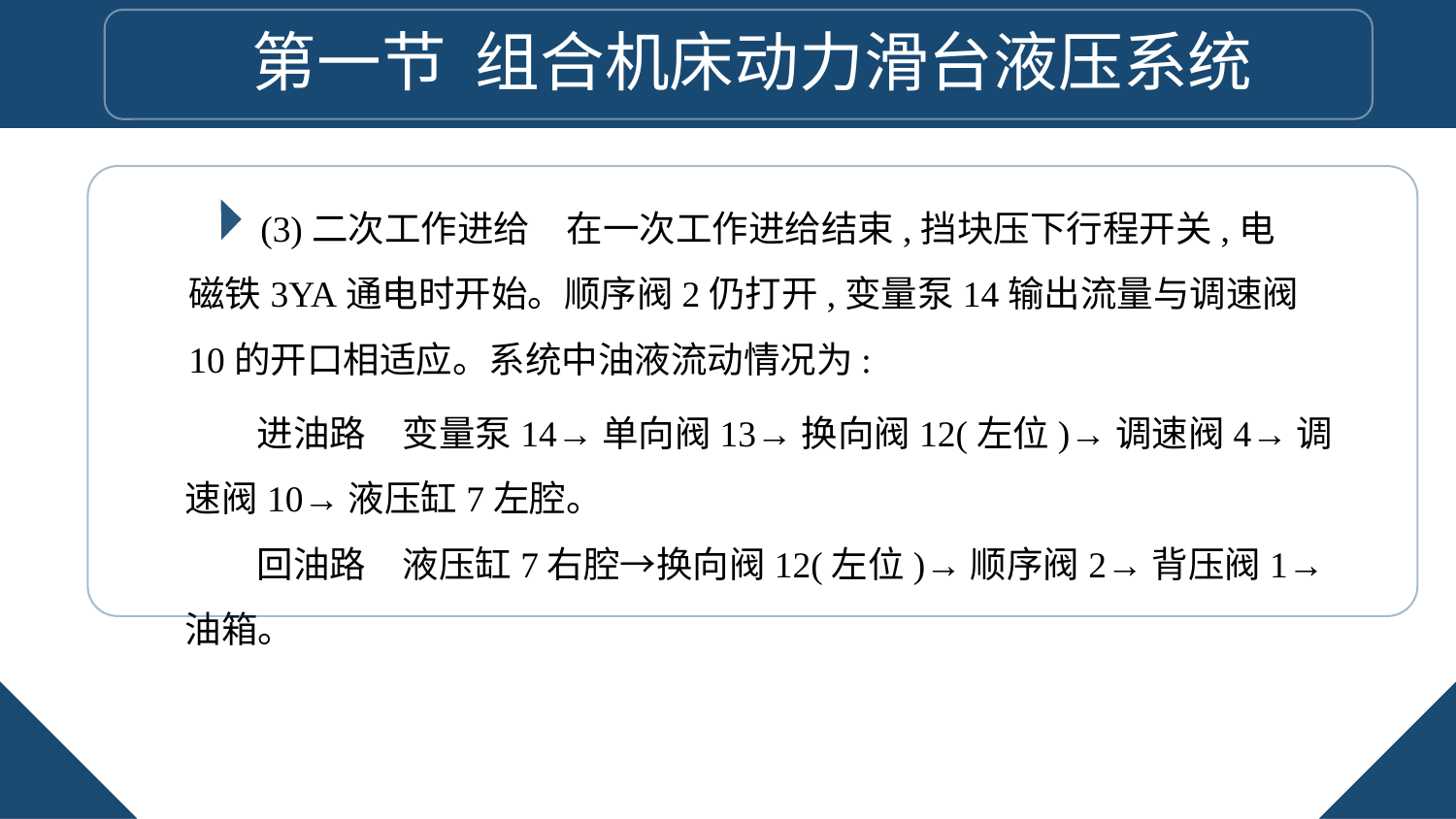

第一节  组合机床动力滑台液压系统

(3)二次工作进给　在一次工作进给结束,挡块压下行程开关,电磁铁3YA通电时开始。顺序阀2仍打开,变量泵14输出流量与调速阀10的开口相适应。系统中油液流动情况为:

进油路　变量泵14→单向阀13→换向阀12(左位)→调速阀4→调速阀10→液压缸7左腔。
回油路　液压缸7右腔→换向阀12(左位)→顺序阀2→背压阀1→油箱。